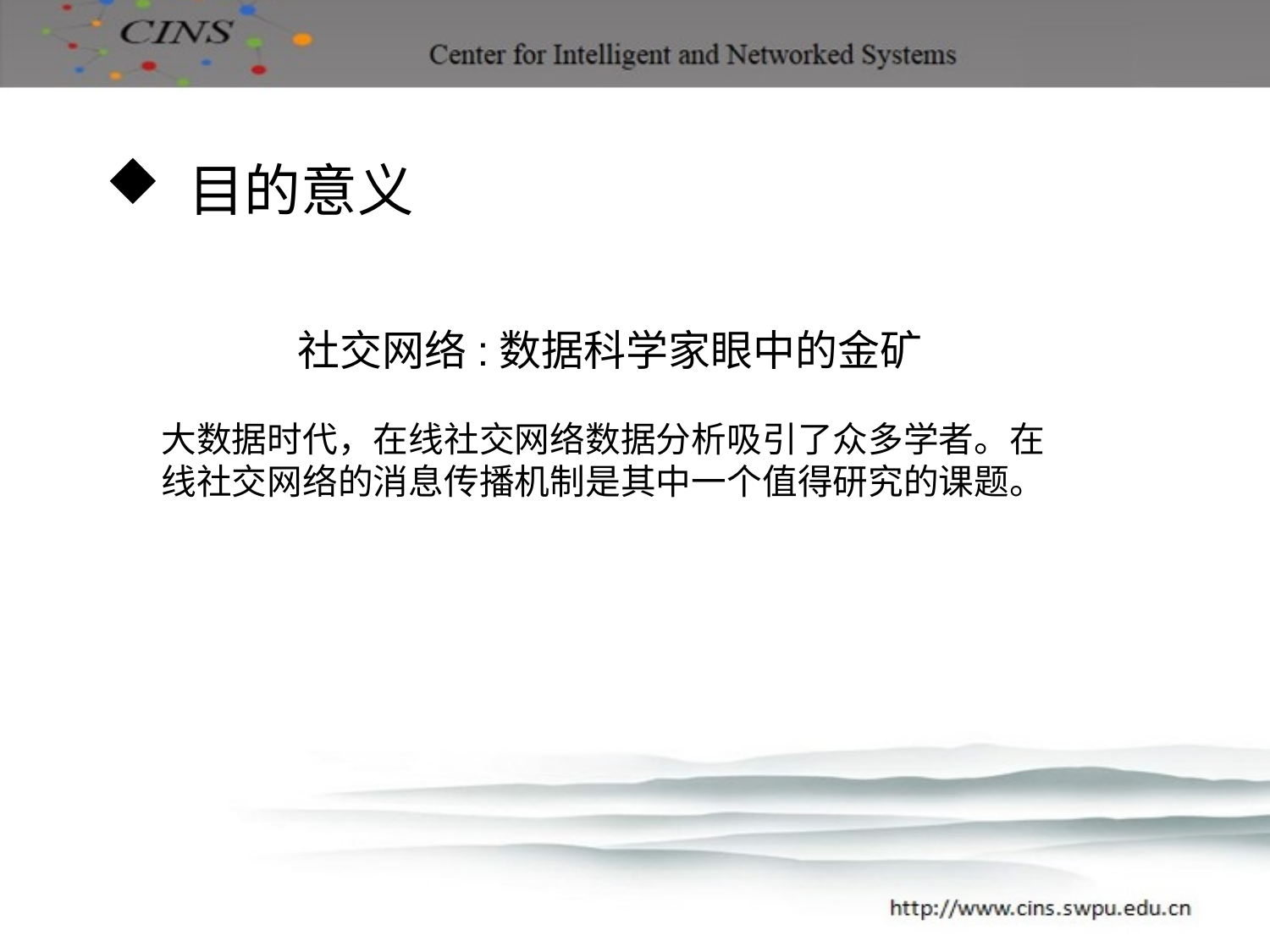

目的意义
社交网络:数据科学家眼中的金矿

大数据时代，在线社交网络数据分析吸引了众多学者。在线社交网络的消息传播机制是其中一个值得研究的课题。